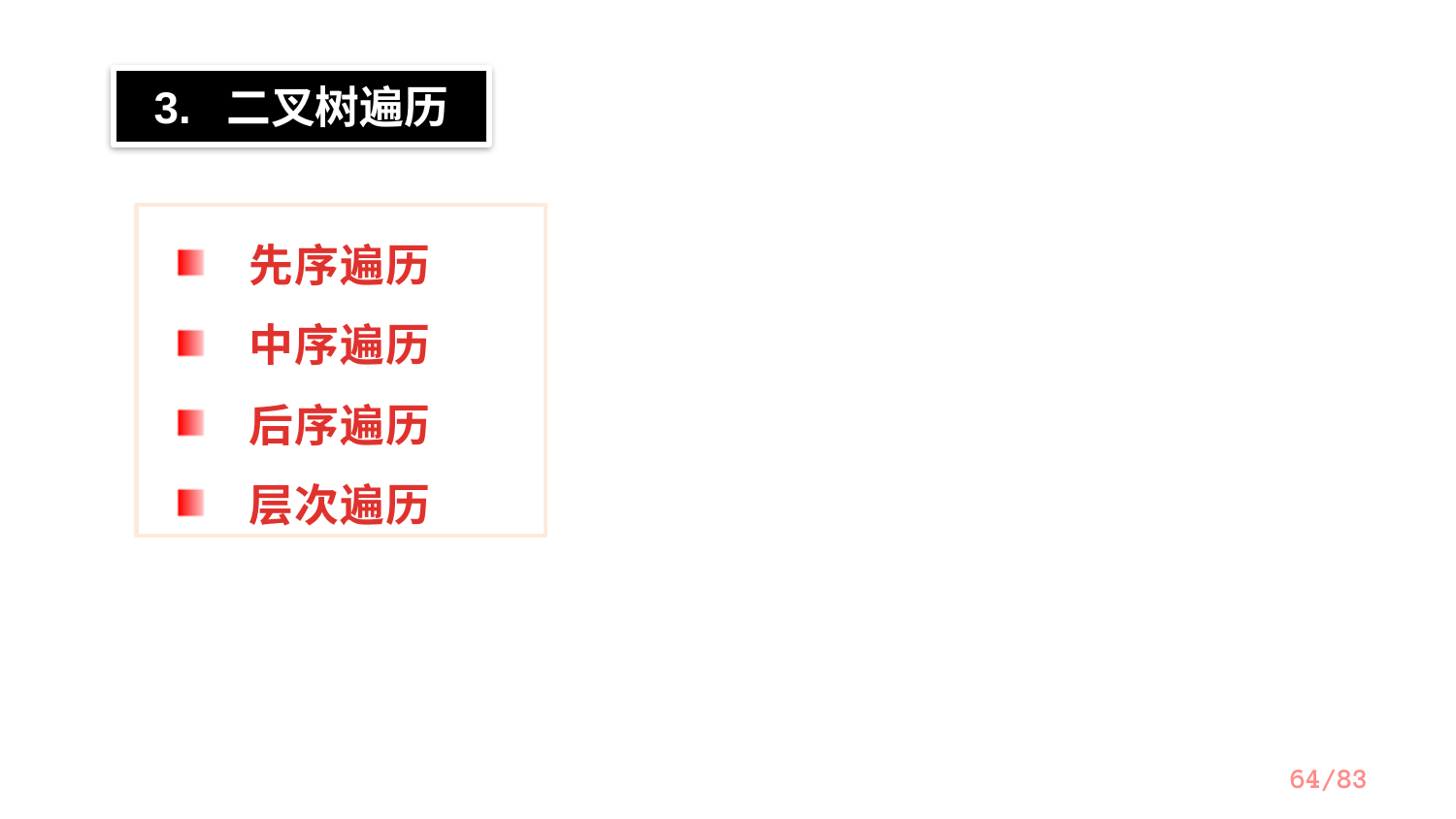

3.  二叉树遍历
先序遍历
中序遍历
后序遍历
层次遍历
64/83